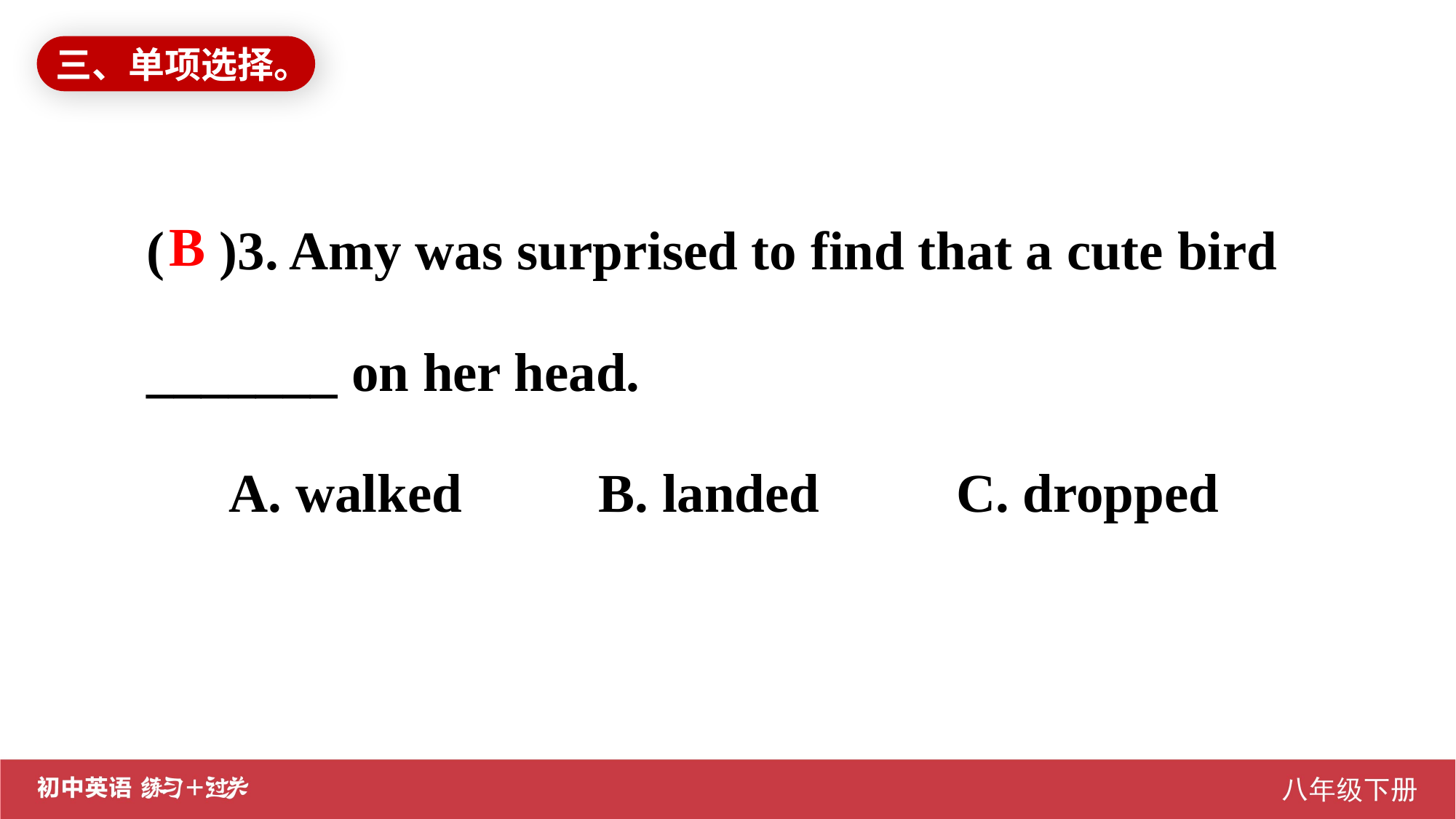

三、单项选择。
(    )3. Amy was surprised to find that a cute bird _______ on her head.
      A. walked          B. landed          C. dropped
B